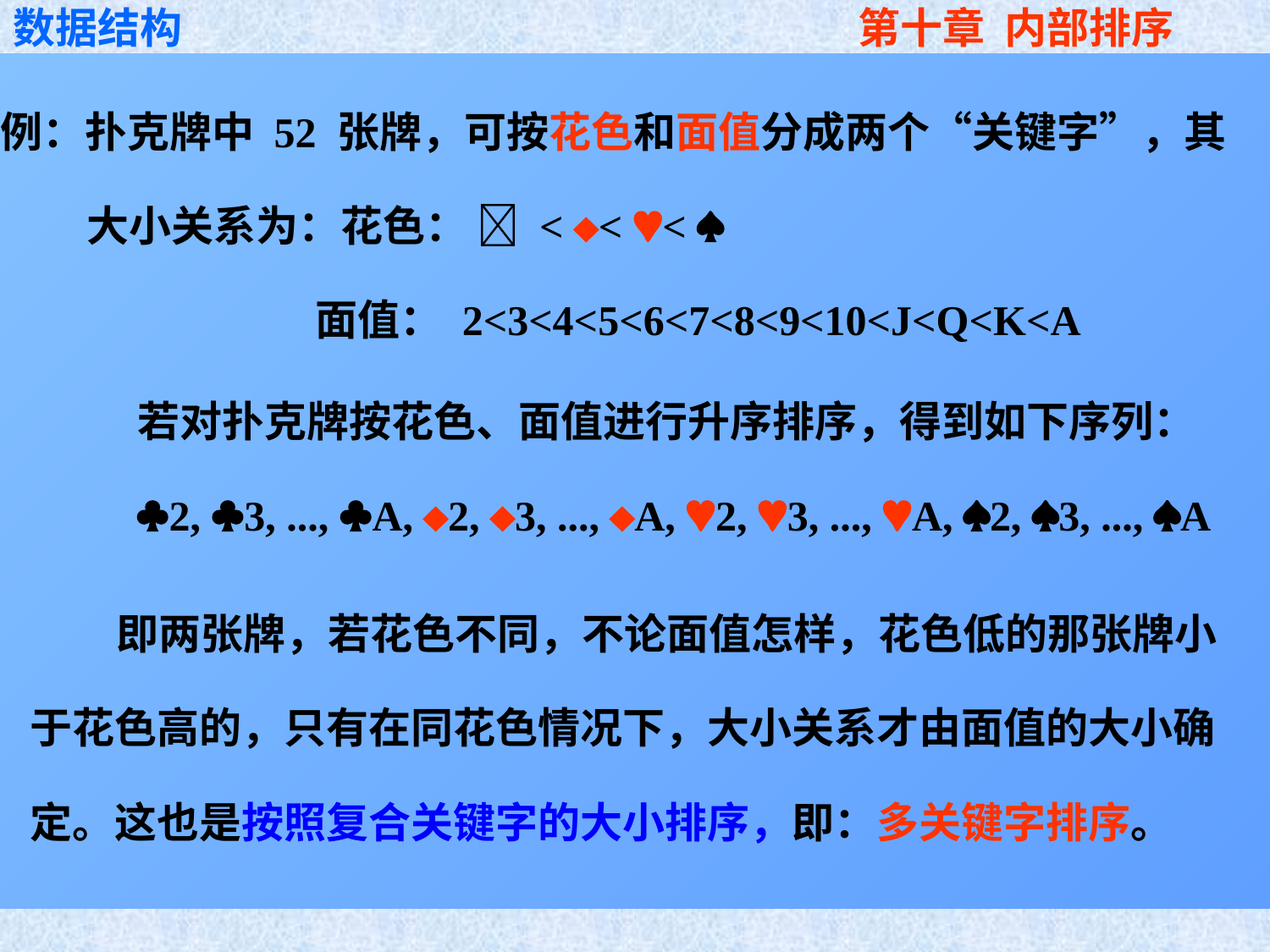

例：扑克牌中 52 张牌，可按花色和面值分成两个“关键字”，其
        大小关系为：花色： ♣ < ♦< ♥< ♠
                                面值： 2<3<4<5<6<7<8<9<10<J<Q<K<A
        若对扑克牌按花色、面值进行升序排序，得到如下序列：
        ♣2, ♣3, ..., ♣A, ♦2, ♦3, ..., ♦A, ♥2, ♥3, ..., ♥A, ♠2, ♠3, ..., ♠A
        即两张牌，若花色不同，不论面值怎样，花色低的那张牌小
于花色高的，只有在同花色情况下，大小关系才由面值的大小确
定。这也是按照复合关键字的大小排序，即：多关键字排序。